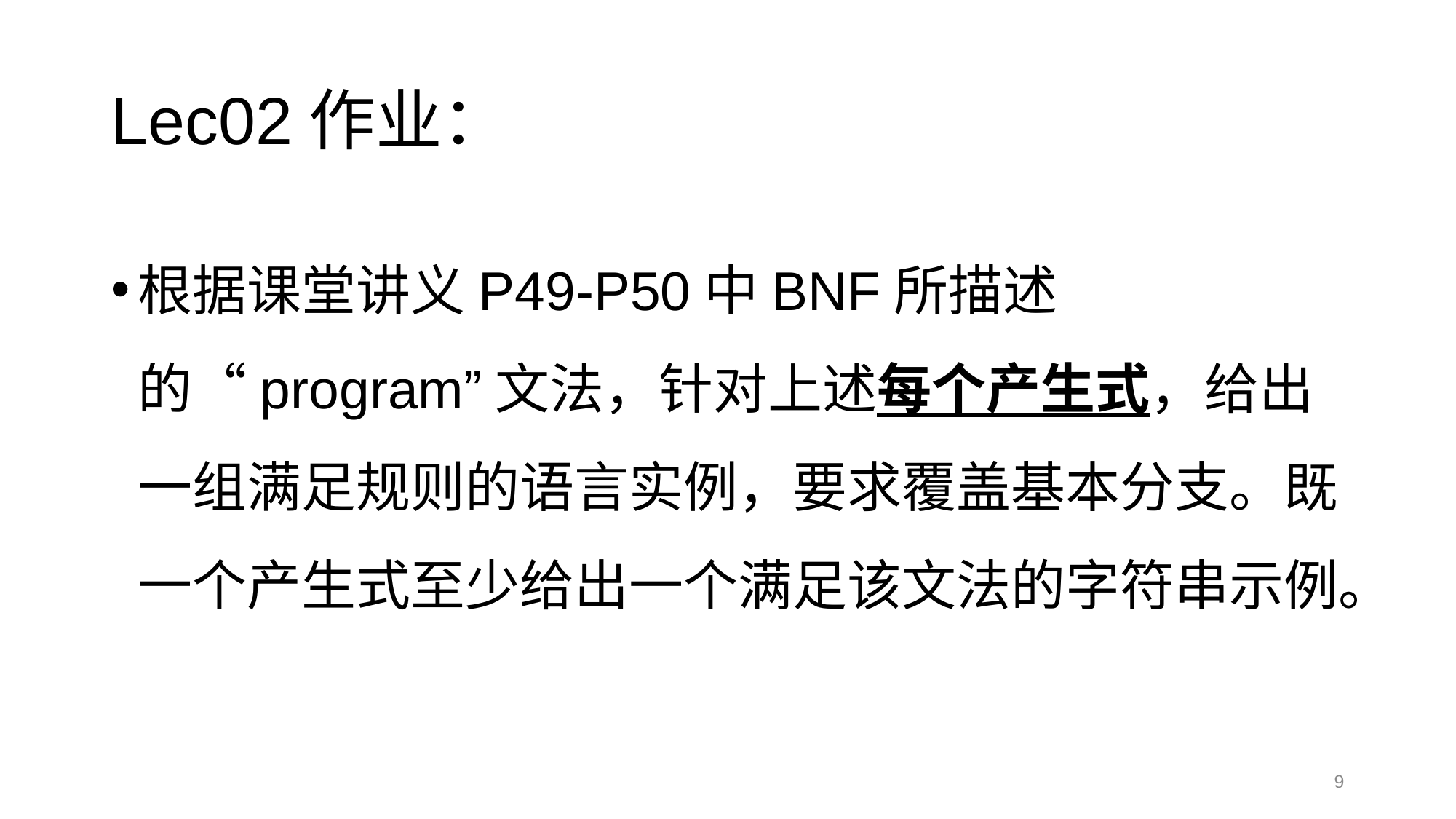

# Lec02作业：
根据课堂讲义P49-P50中BNF所描述的“program”文法，针对上述每个产生式，给出一组满足规则的语言实例，要求覆盖基本分支。既一个产生式至少给出一个满足该文法的字符串示例。
9